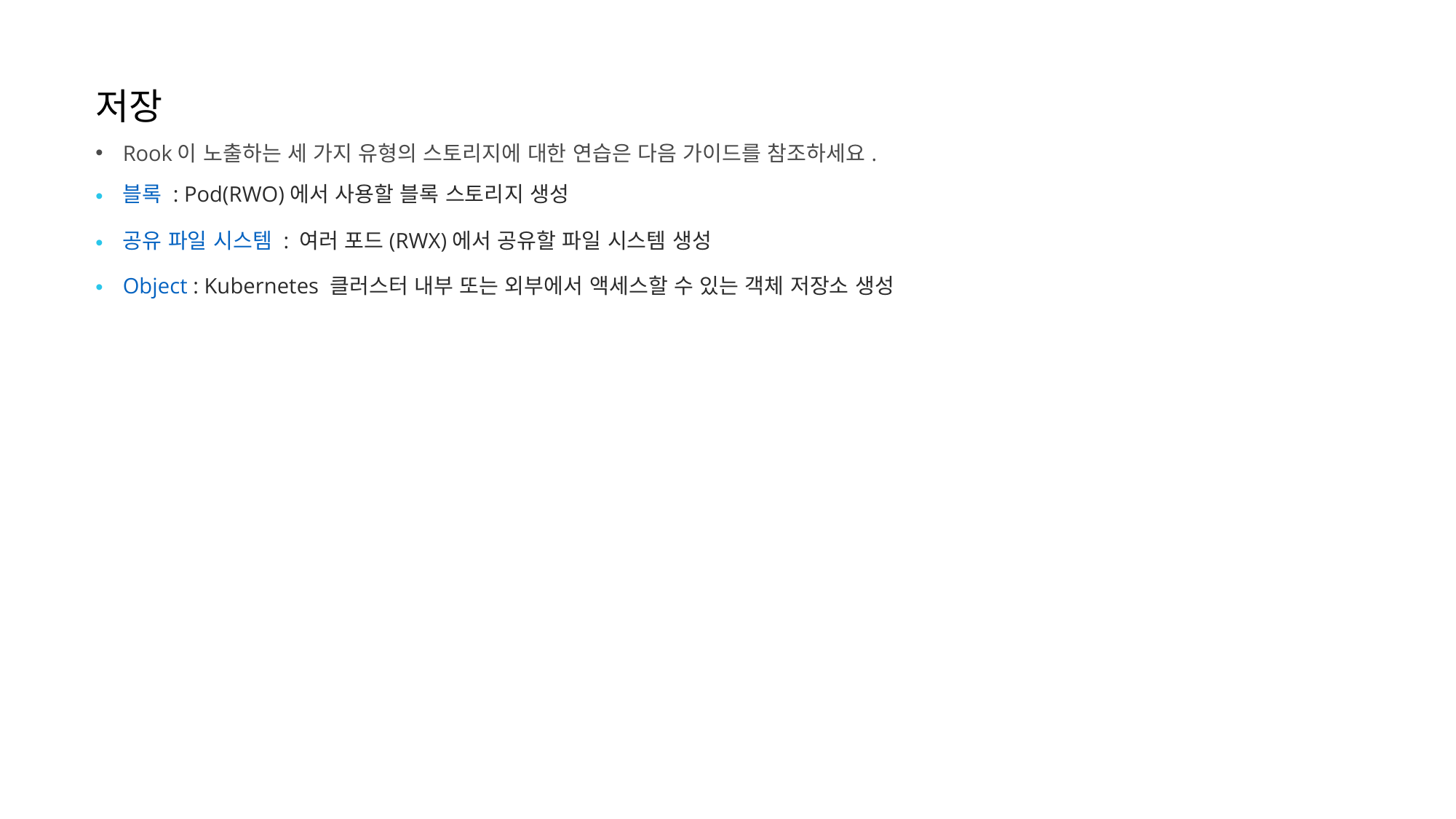

저장
Rook이 노출하는 세 가지 유형의 스토리지에 대한 연습은 다음 가이드를 참조하세요.
블록 : Pod(RWO)에서 사용할 블록 스토리지 생성
공유 파일 시스템 : 여러 포드(RWX)에서 공유할 파일 시스템 생성
Object : Kubernetes 클러스터 내부 또는 외부에서 액세스할 수 있는 객체 저장소 생성